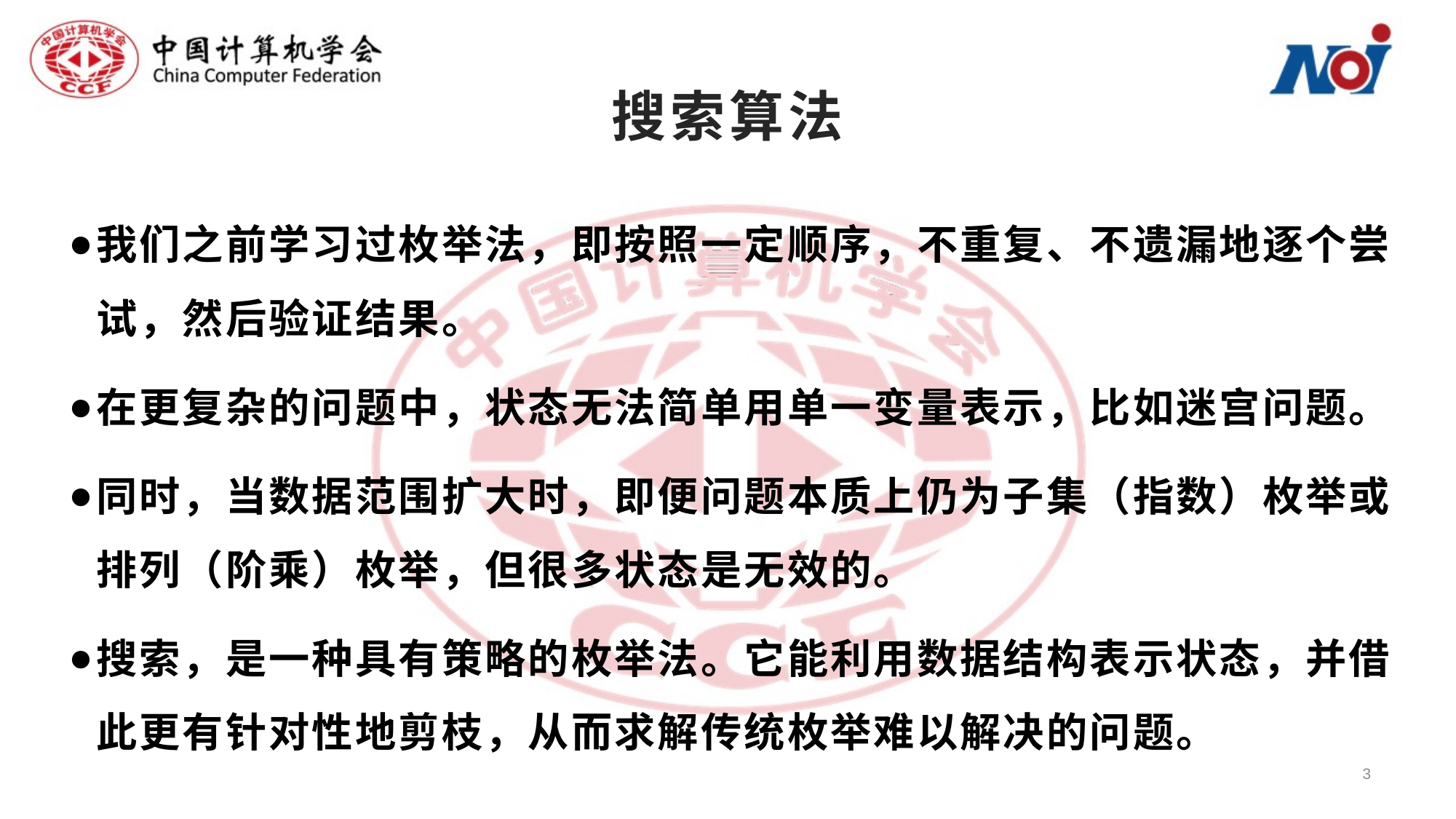

# 搜索算法
我们之前学习过枚举法，即按照一定顺序，不重复、不遗漏地逐个尝试，然后验证结果。
在更复杂的问题中，状态无法简单用单一变量表示，比如迷宫问题。
同时，当数据范围扩大时，即便问题本质上仍为子集（指数）枚举或排列（阶乘）枚举，但很多状态是无效的。
搜索，是一种具有策略的枚举法。它能利用数据结构表示状态，并借此更有针对性地剪枝，从而求解传统枚举难以解决的问题。

3